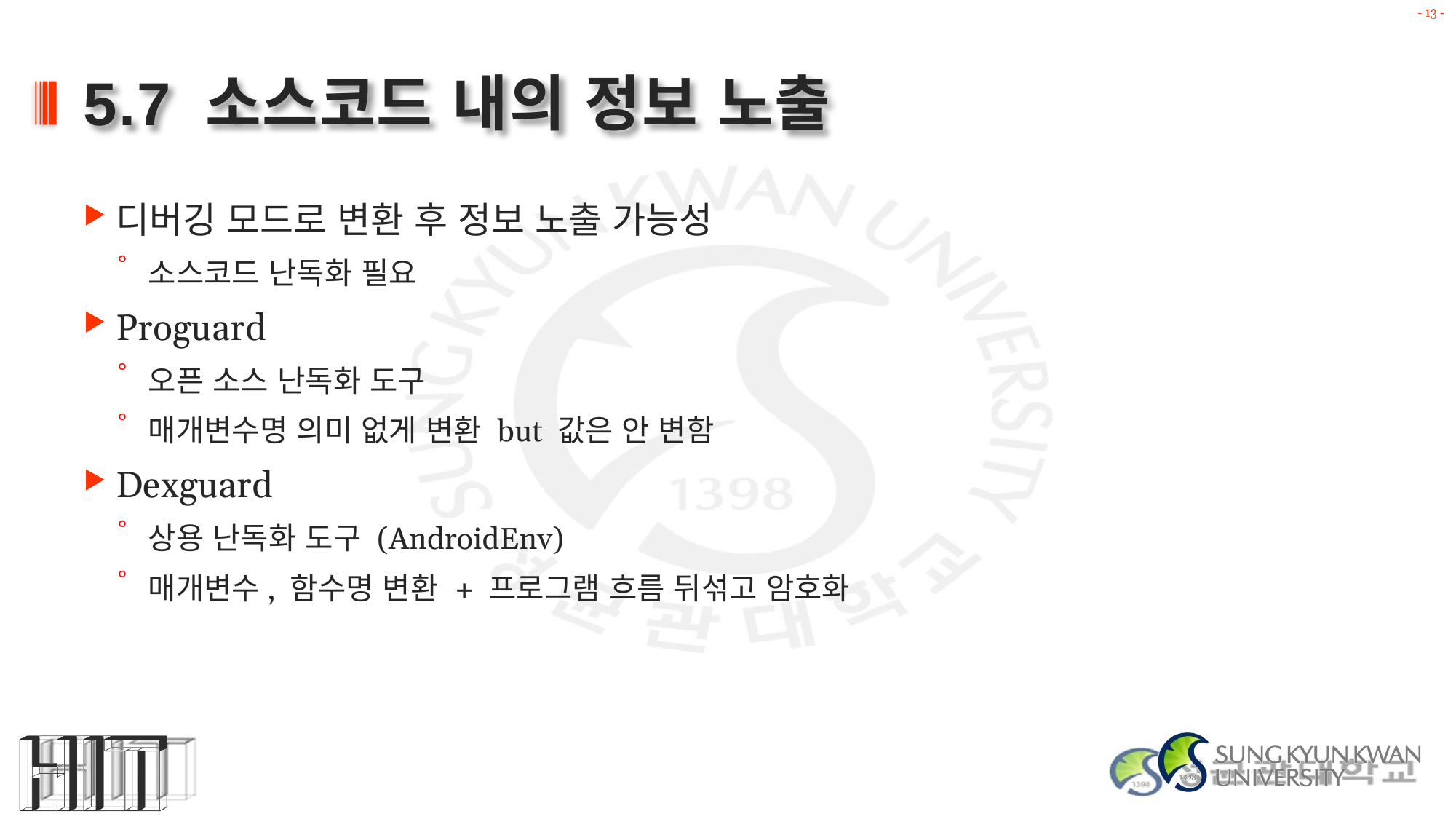

# 5.7 소스코드 내의 정보 노출
디버깅 모드로 변환 후 정보 노출 가능성
소스코드 난독화 필요
Proguard
오픈 소스 난독화 도구
매개변수명 의미 없게 변환 but 값은 안 변함
Dexguard
상용 난독화 도구 (AndroidEnv)
매개변수, 함수명 변환 + 프로그램 흐름 뒤섞고 암호화